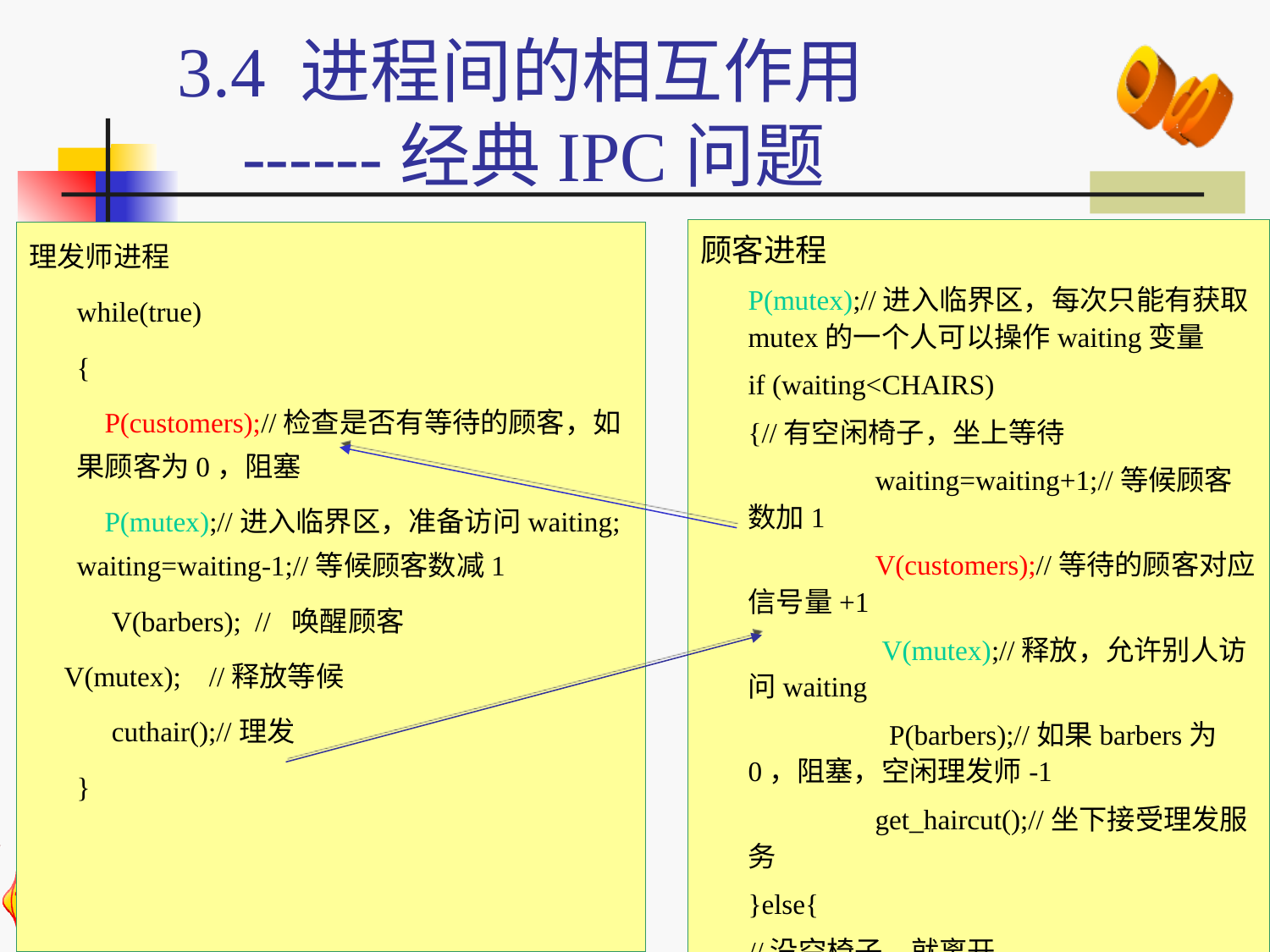

3.4 进程间的相互作用
   ------经典IPC问题
顾客进程
	P(mutex);//进入临界区，每次只能有获取mutex的一个人可以操作waiting变量
	if (waiting<CHAIRS)
 	{//有空闲椅子，坐上等待
	   	waiting=waiting+1;//等候顾客数加1
	    	V(customers);//等待的顾客对应信号量+1
	    	 V(mutex);//释放，允许别人访问waiting
	     	  P(barbers);//如果barbers为0，阻塞，空闲理发师-1
	     	get_haircut();//坐下接受理发服务
	}else{
//没空椅子，就离开
	      V(mutex);
	}

理发师进程
	while(true)
	{
	    P(customers);//检查是否有等待的顾客，如果顾客为0，阻塞
	    P(mutex);//进入临界区，准备访问waiting;  waiting=waiting-1;//等候顾客数减1
	     V(barbers);  //  唤醒顾客
     V(mutex);    //释放等候
	     cuthair();//理发
	}

121